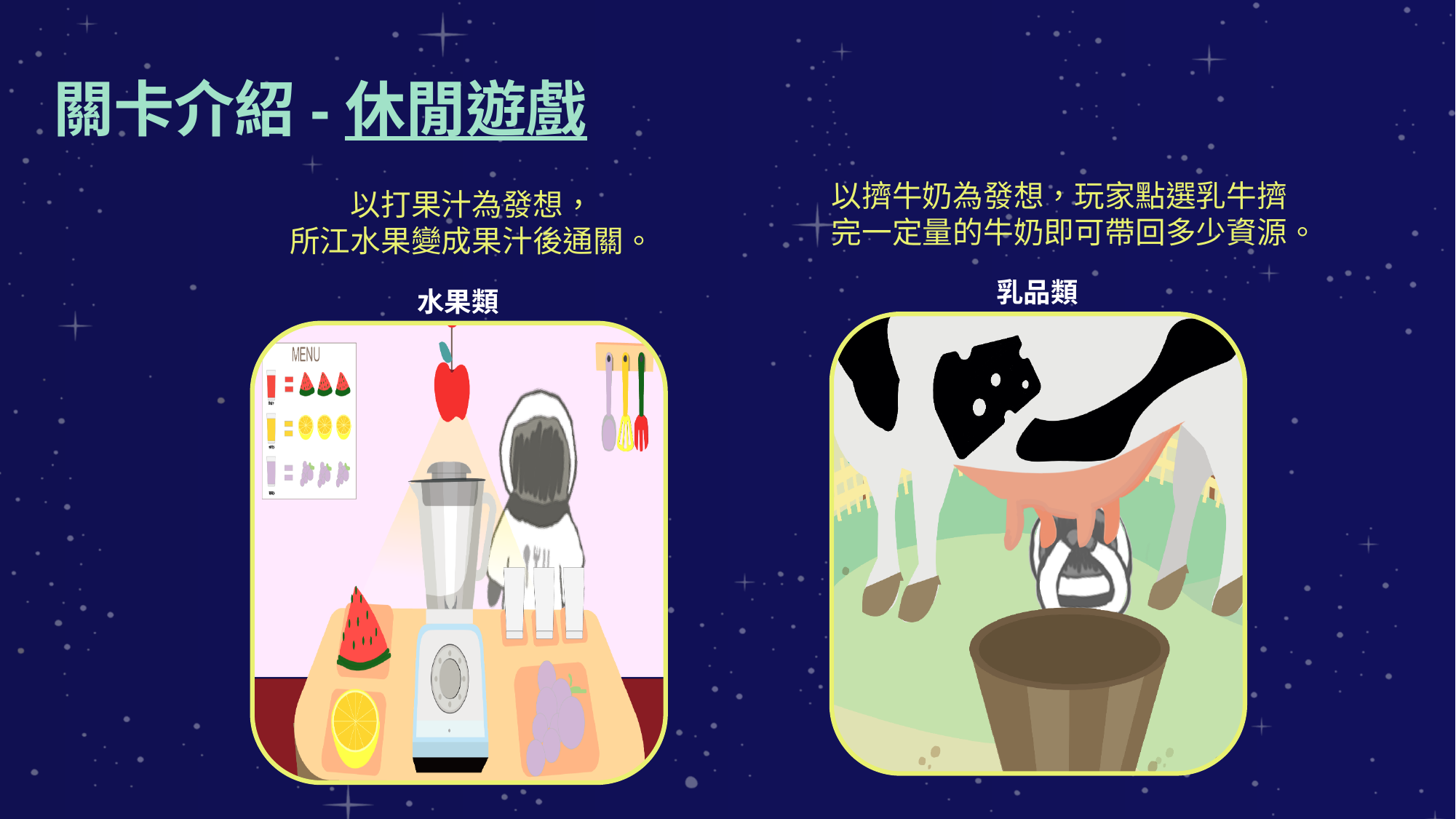

關卡介紹-休閒遊戲
以擠牛奶為發想，玩家點選乳牛擠完一定量的牛奶即可帶回多少資源。
以打果汁為發想，
所江水果變成果汁後通關。
乳品類
水果類